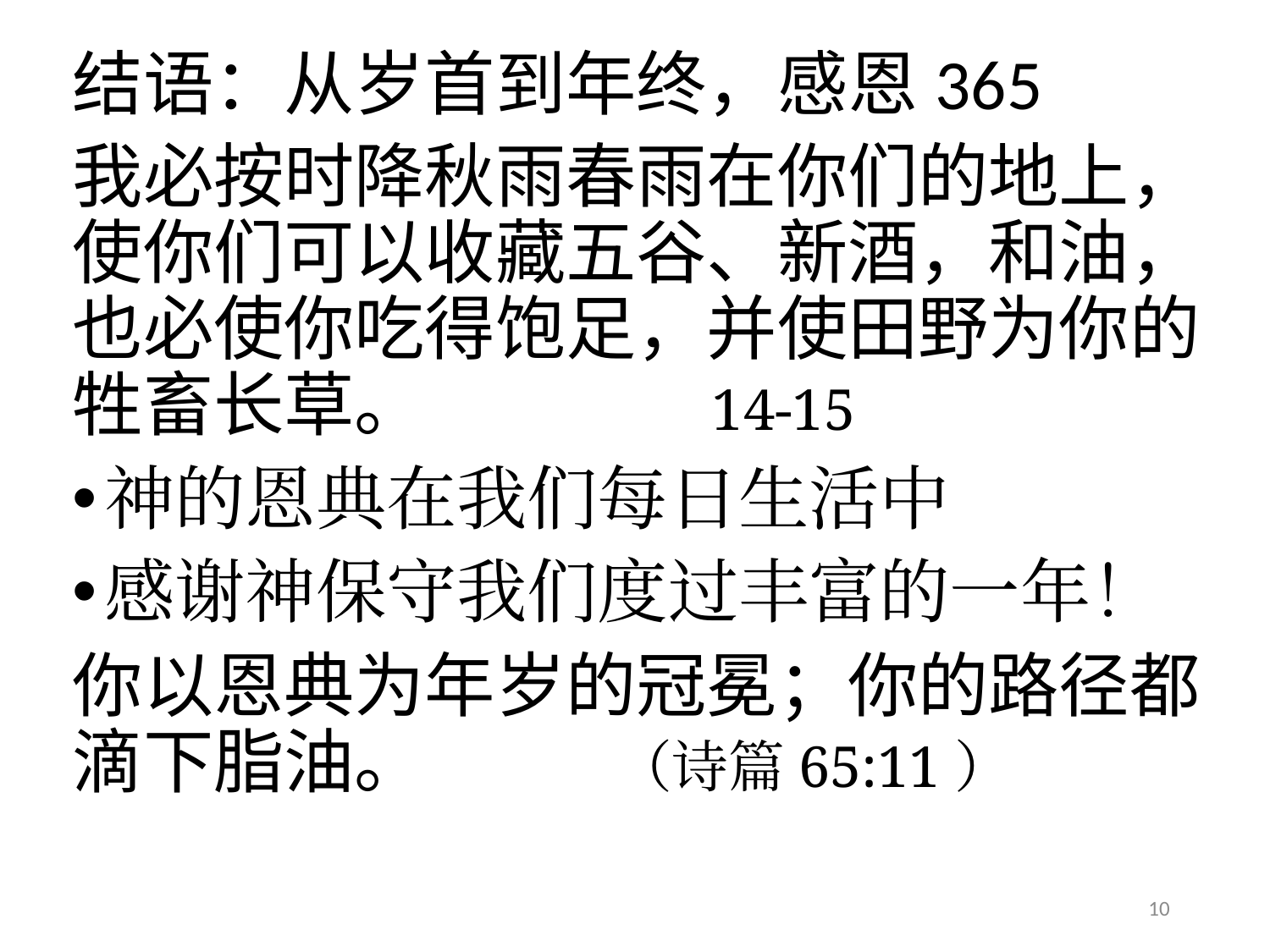

# 结语：从岁首到年终，感恩365
我必按时降秋雨春雨在你们的地上，使你们可以收藏五谷、新酒，和油，也必使你吃得饱足，并使田野为你的牲畜长草。                 14-15
神的恩典在我们每日生活中
感谢神保守我们度过丰富的一年！
你以恩典为年岁的冠冕；你的路径都滴下脂油。            （诗篇65:11）
10